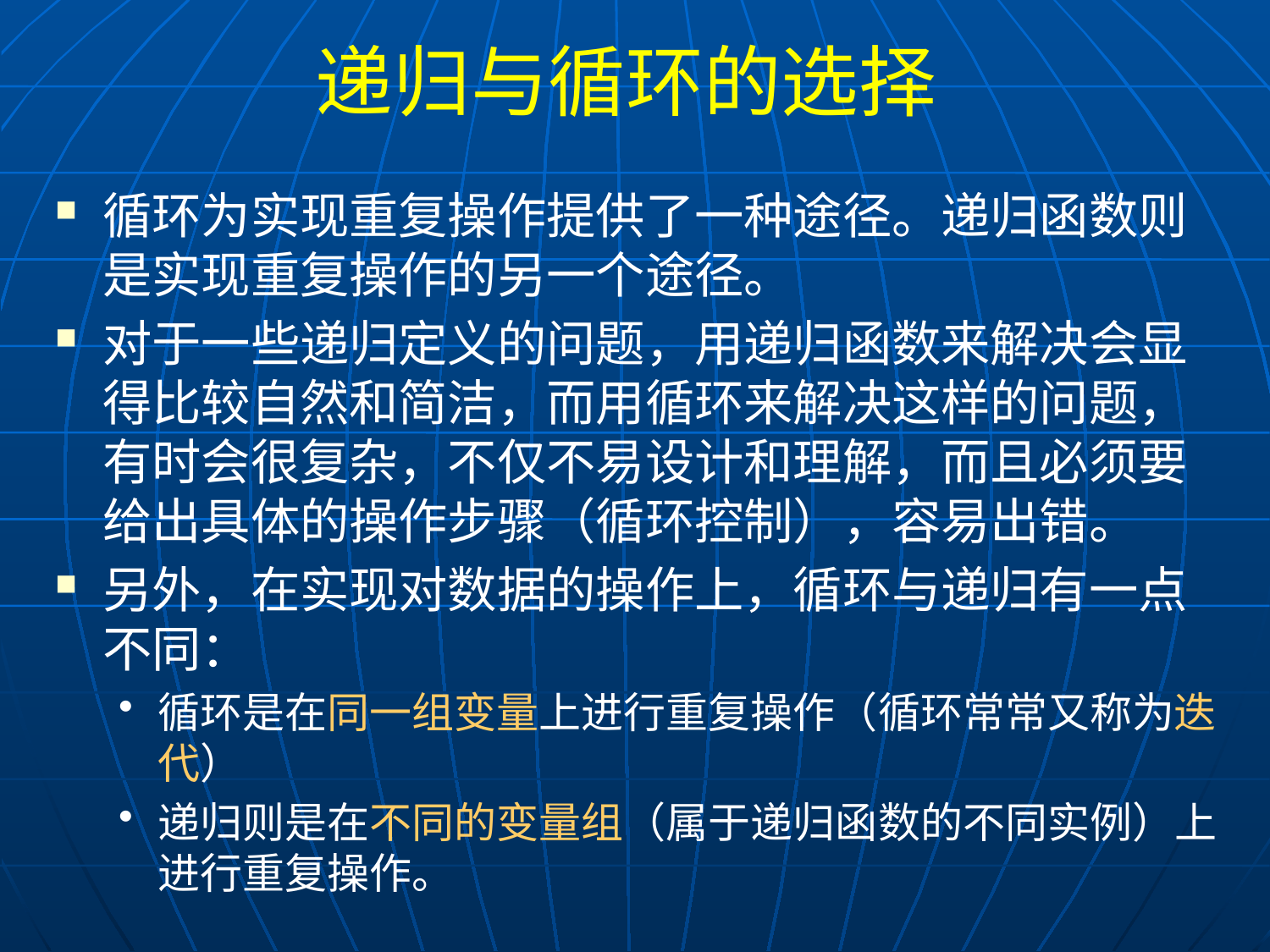

# 递归与循环的选择
循环为实现重复操作提供了一种途径。递归函数则是实现重复操作的另一个途径。
对于一些递归定义的问题，用递归函数来解决会显得比较自然和简洁，而用循环来解决这样的问题，有时会很复杂，不仅不易设计和理解，而且必须要给出具体的操作步骤（循环控制），容易出错。
另外，在实现对数据的操作上，循环与递归有一点不同：
循环是在同一组变量上进行重复操作（循环常常又称为迭代）
递归则是在不同的变量组（属于递归函数的不同实例）上进行重复操作。